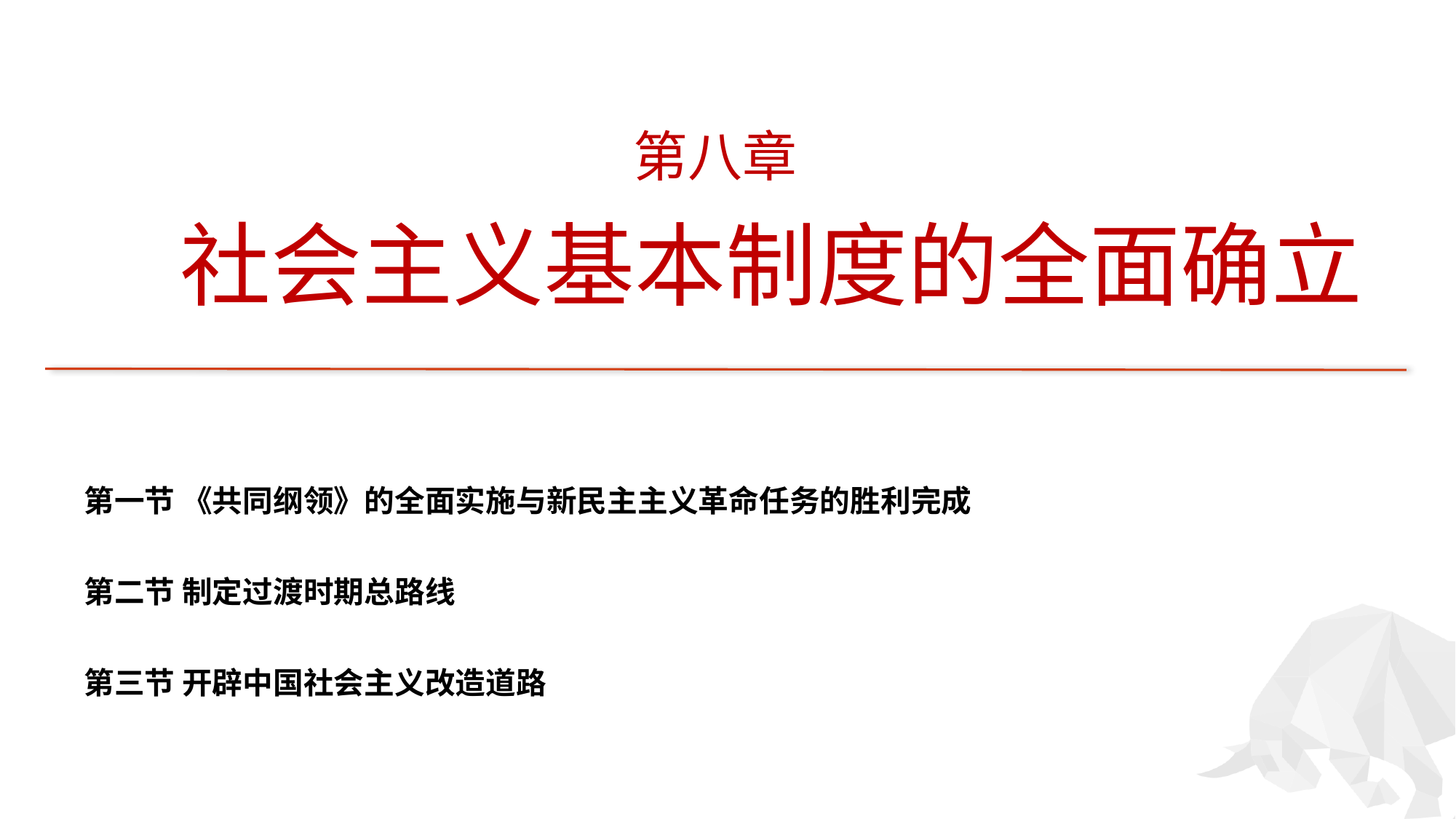

第八章
# 社会主义基本制度的全面确立
第一节 《共同纲领》的全面实施与新民主主义革命任务的胜利完成
第二节 制定过渡时期总路线
第三节 开辟中国社会主义改造道路